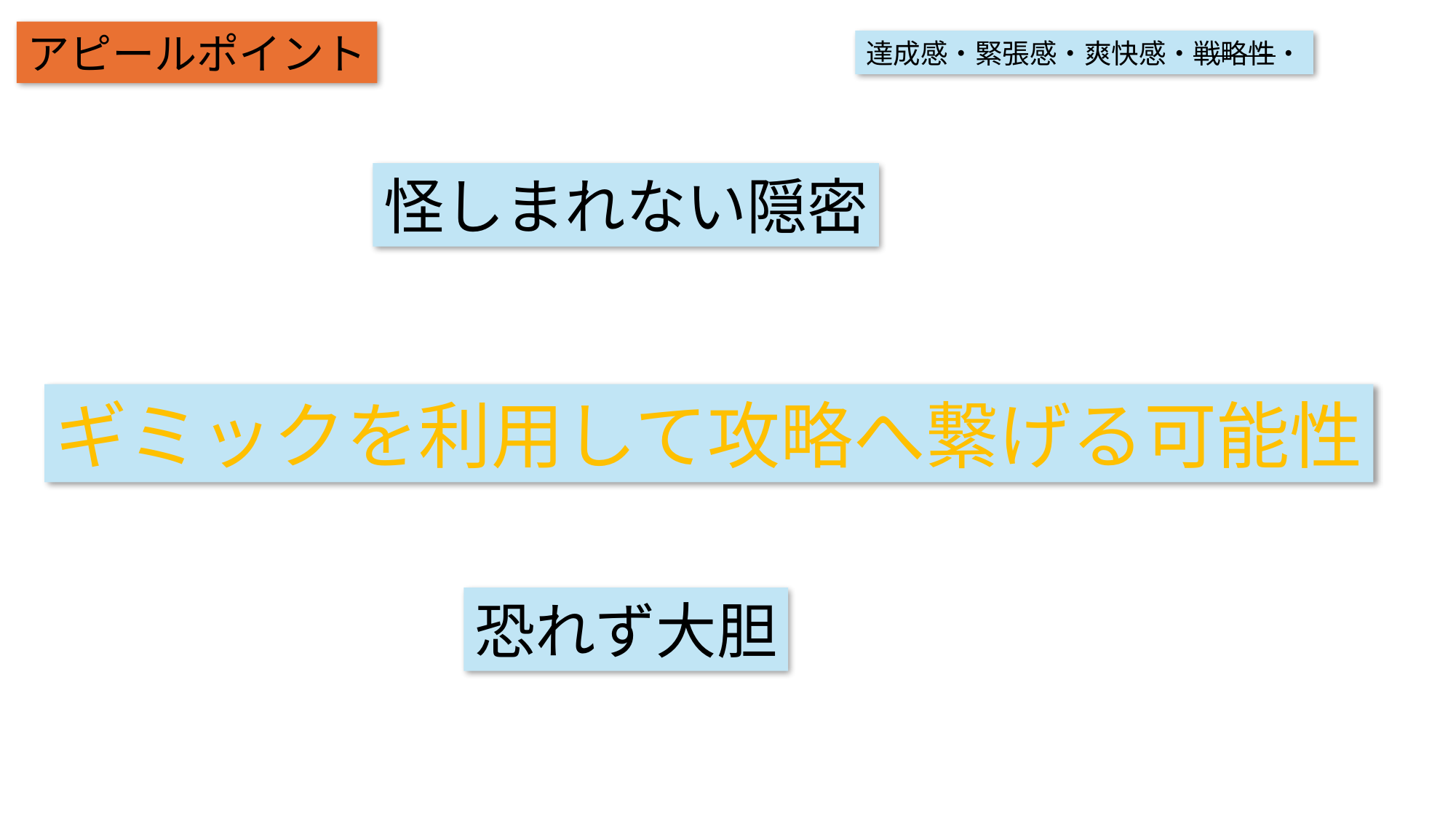

アピールポイント
達成感・緊張感・爽快感・戦略性・
怪しまれない隠密
ギミックを利用して攻略へ繋げる可能性
恐れず大胆